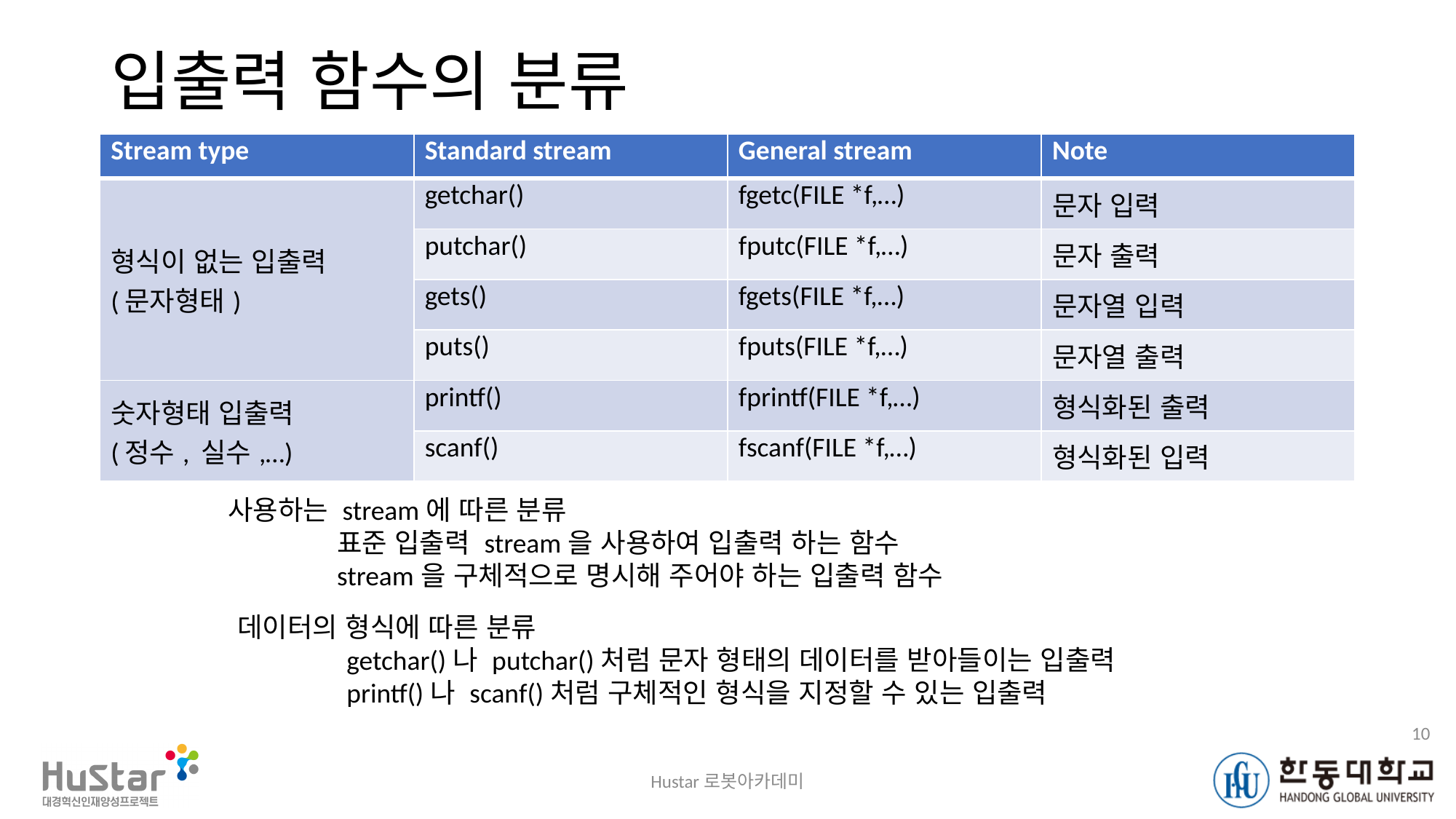

# 입출력 함수의 분류
| Stream type | Standard stream | General stream | Note |
| --- | --- | --- | --- |
| 형식이 없는 입출력 (문자형태) | getchar() | fgetc(FILE \*f,…) | 문자 입력 |
|  | putchar() | fputc(FILE \*f,…) | 문자 출력 |
|  | gets() | fgets(FILE \*f,…) | 문자열 입력 |
|  | puts() | fputs(FILE \*f,…) | 문자열 출력 |
| 숫자형태 입출력 (정수, 실수,…) | printf() | fprintf(FILE \*f,…) | 형식화된 출력 |
|  | scanf() | fscanf(FILE \*f,…) | 형식화된 입력 |
사용하는 stream에 따른 분류
	표준 입출력 stream을 사용하여 입출력 하는 함수
	stream을 구체적으로 명시해 주어야 하는 입출력 함수
데이터의 형식에 따른 분류
	getchar()나 putchar()처럼 문자 형태의 데이터를 받아들이는 입출력
	printf()나 scanf()처럼 구체적인 형식을 지정할 수 있는 입출력
10
Hustar로봇아카데미